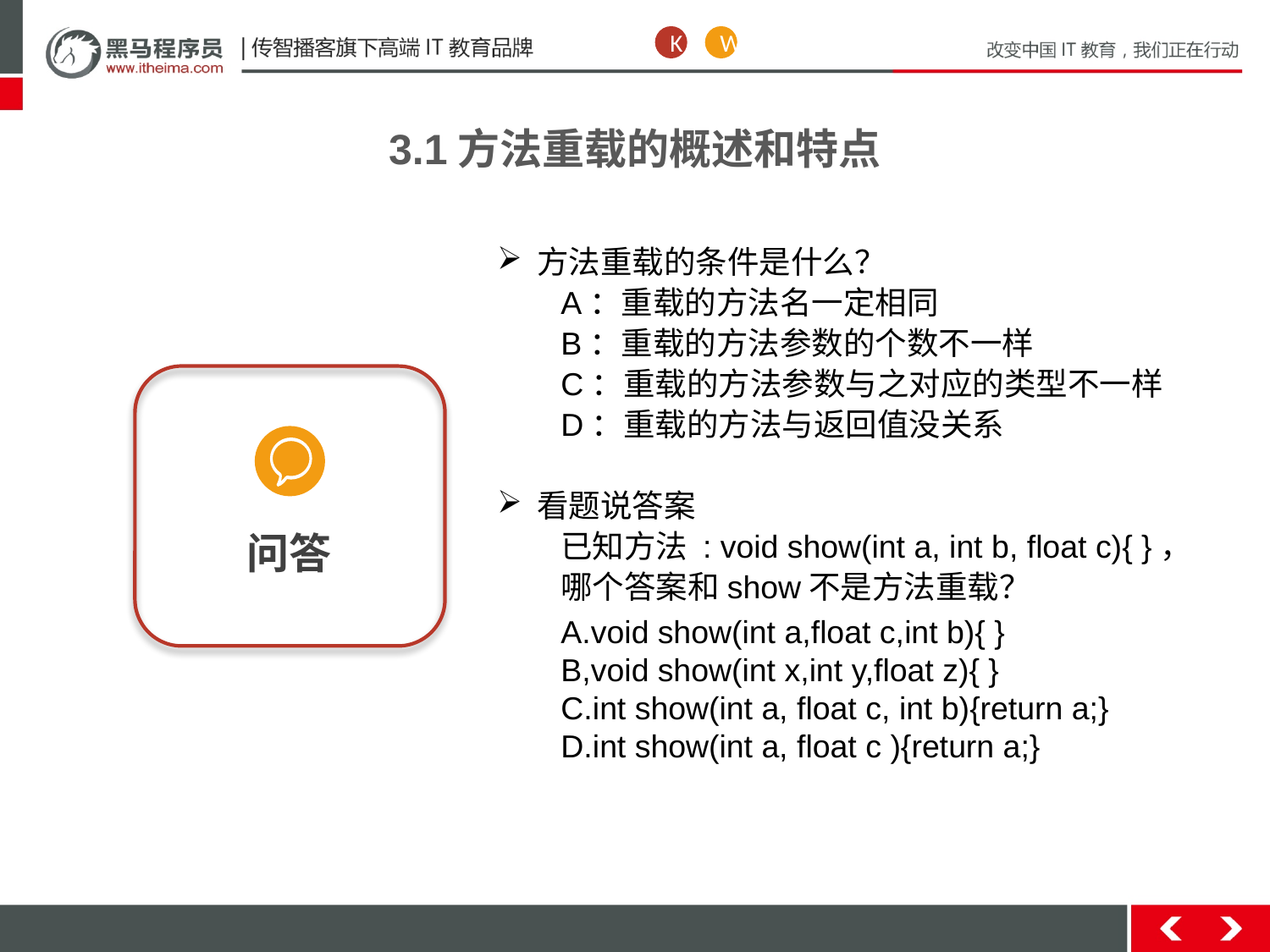

K
W
3.1方法重载的概述和特点

方法重载的条件是什么？
A：重载的方法名一定相同
B：重载的方法参数的个数不一样
C：重载的方法参数与之对应的类型不一样
D：重载的方法与返回值没关系

看题说答案
已知方法 : void show(int a, int b, float c){ }，
哪个答案和show不是方法重载？
A.void show(int a,float c,int b){ }
B,void show(int x,int y,float z){ }
C.int show(int a, float c, int b){return a;}
D.int show(int a, float c ){return a;}

问答